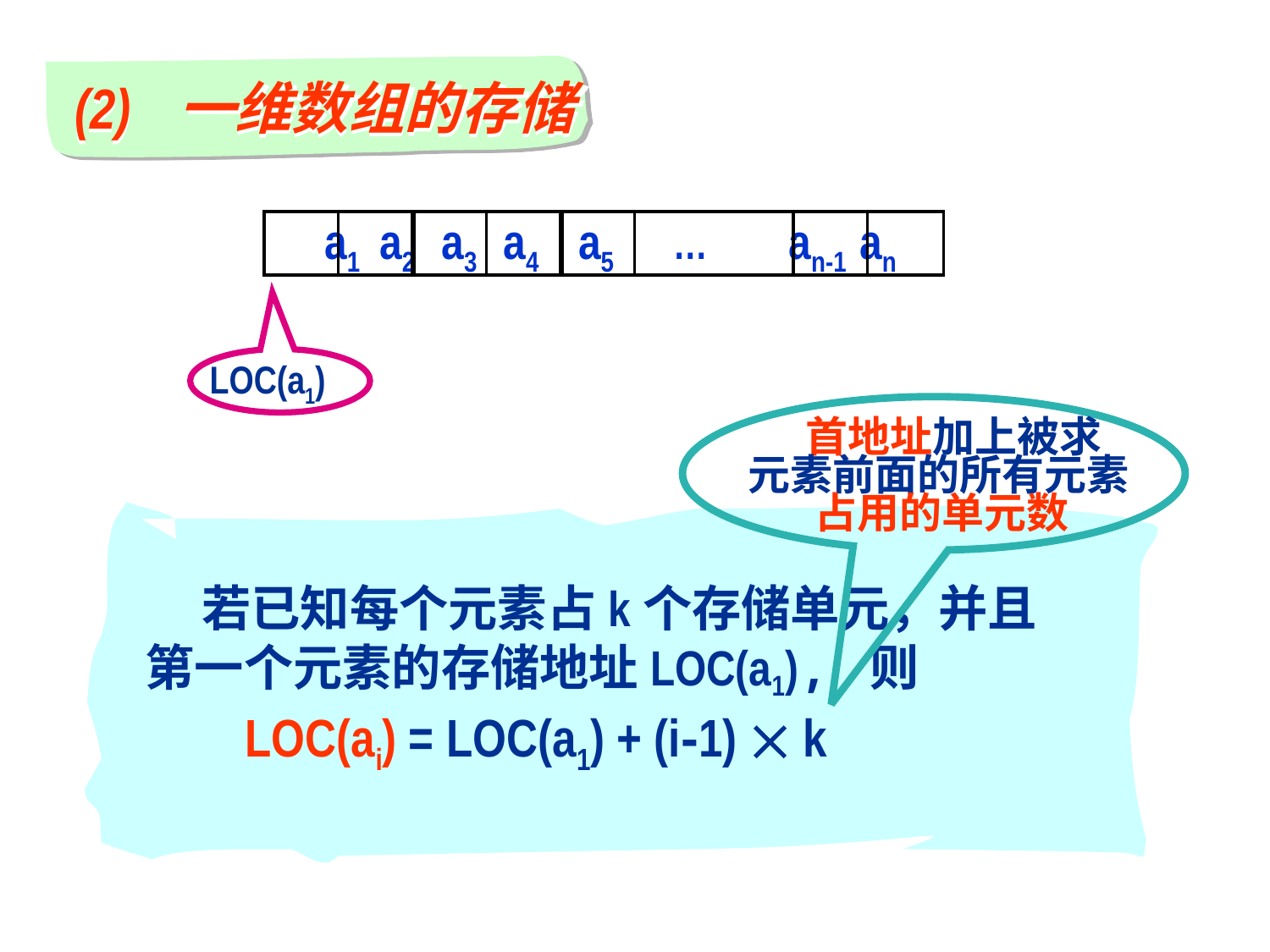

(2) 一维数组的存储
a1   a2    a3    a4      a5         …             an-1  an

LOC(a1)

     首地址加上被求
元素前面的所有元素
      占用的单元数

    若已知每个元素占k个存储单元，并且
第一个元素的存储地址LOC(a1), 则
LOC(ai) = LOC(a1) + (i-1) × k